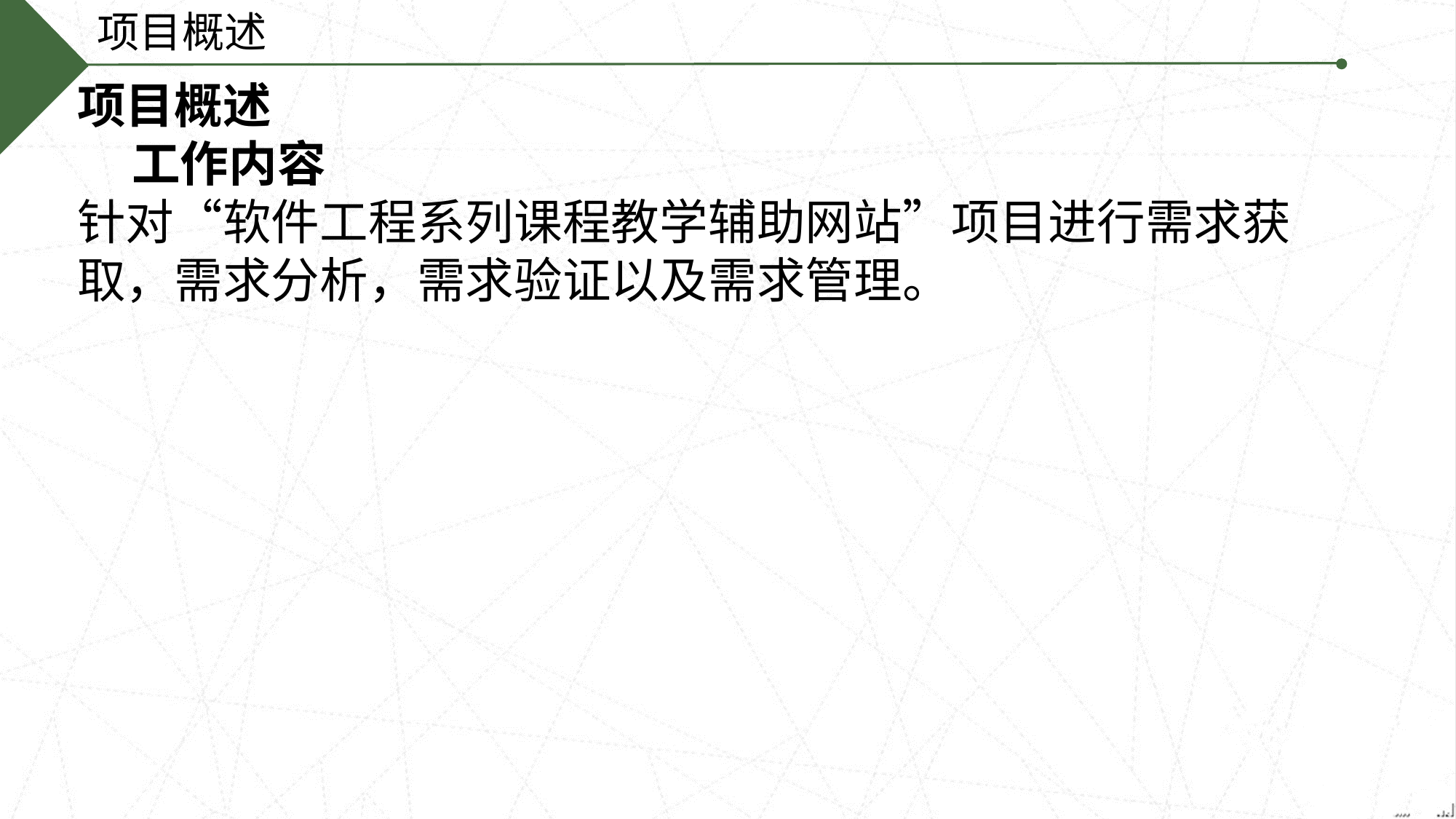

项目概述

项目概述
工作内容
针对“软件工程系列课程教学辅助网站”项目进行需求获取，需求分析，需求验证以及需求管理。